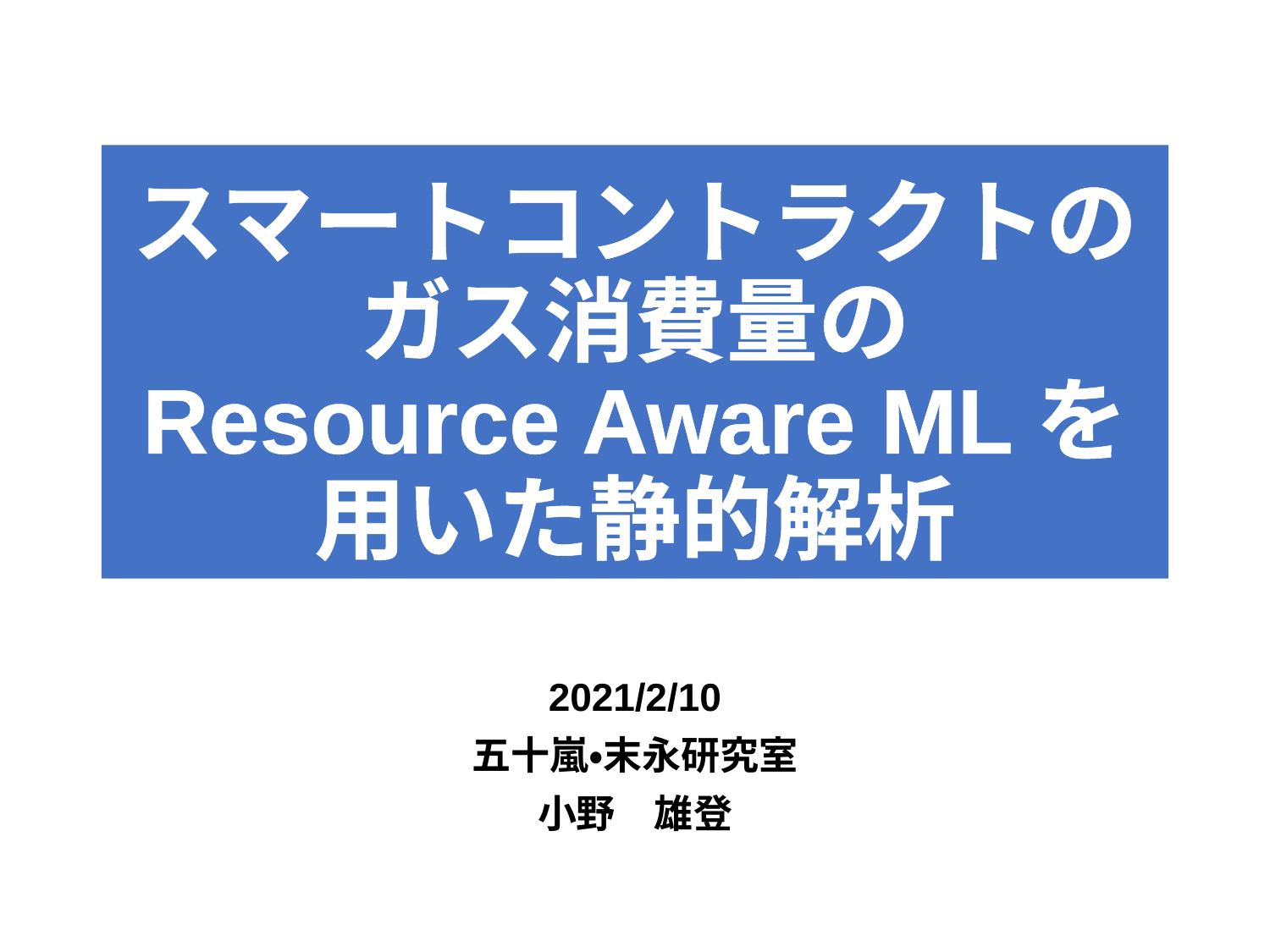

# スマートコントラクトの ガス消費量の Resource Aware MLを 用いた静的解析
2021/2/10
五十嵐・末永研究室
小野　雄登